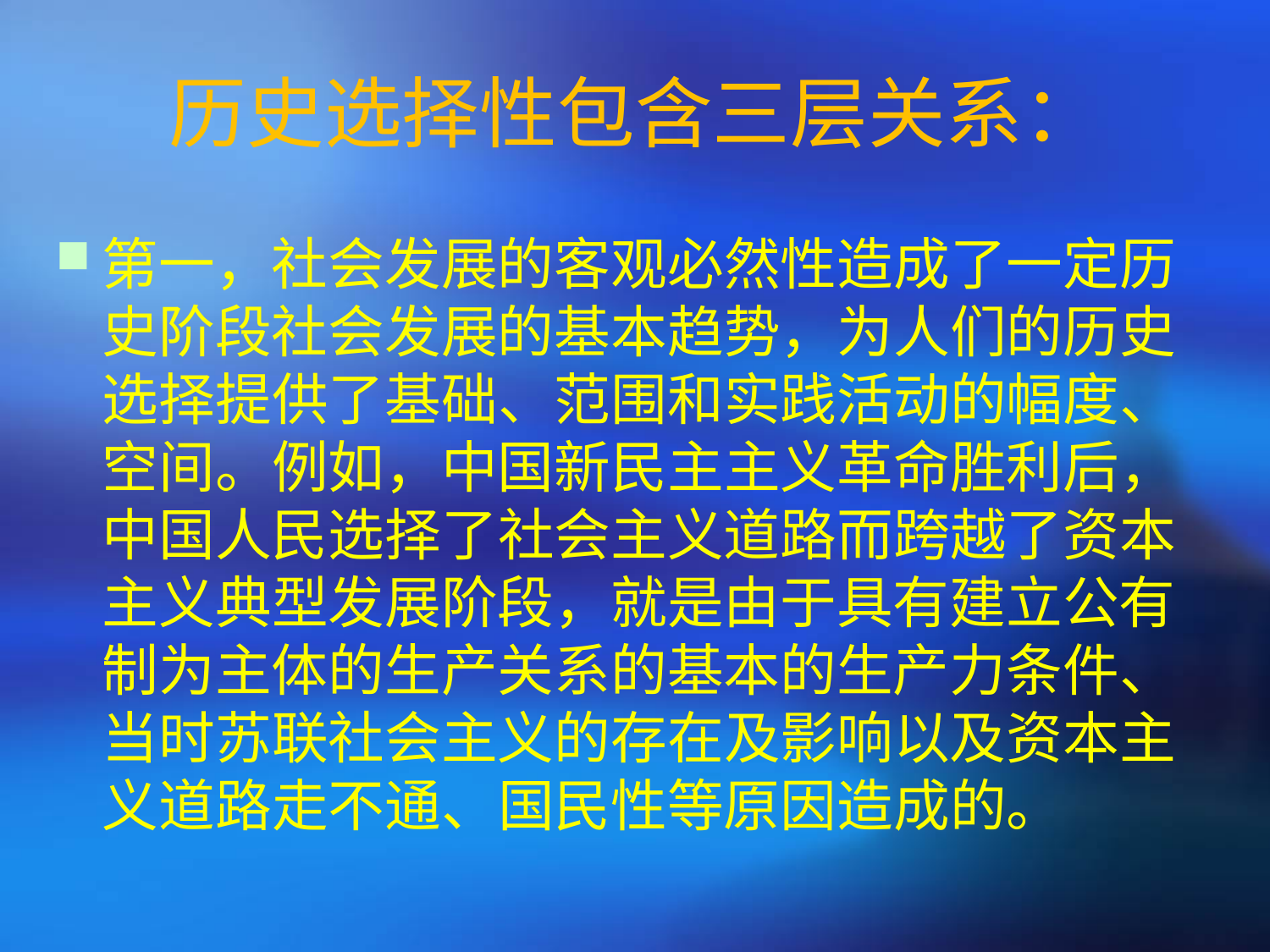

# 历史选择性包含三层关系：
第一，社会发展的客观必然性造成了一定历史阶段社会发展的基本趋势，为人们的历史选择提供了基础、范围和实践活动的幅度、空间。例如，中国新民主主义革命胜利后，中国人民选择了社会主义道路而跨越了资本主义典型发展阶段，就是由于具有建立公有制为主体的生产关系的基本的生产力条件、当时苏联社会主义的存在及影响以及资本主义道路走不通、国民性等原因造成的。